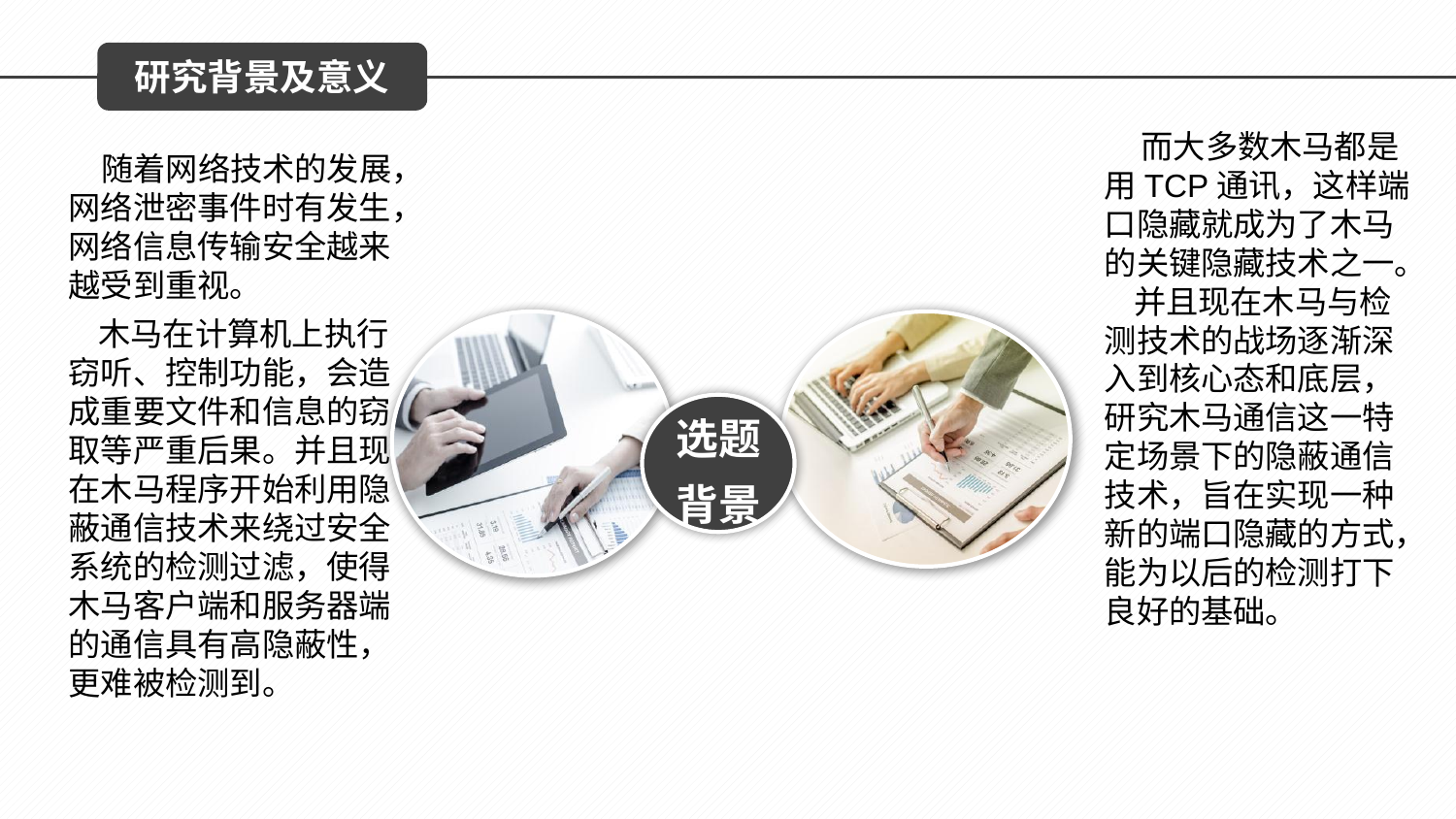

研究背景及意义
    而大多数木马都是用TCP通讯，这样端口隐藏就成为了木马的关键隐藏技术之一。
   并且现在木马与检测技术的战场逐渐深入到核心态和底层，研究木马通信这一特定场景下的隐蔽通信技术，旨在实现一种新的端口隐藏的方式，能为以后的检测打下良好的基础。

     随着网络技术的发展，网络泄密事件时有发生，网络信息传输安全越来越受到重视。
   木马在计算机上执行窃听、控制功能，会造成重要文件和信息的窃取等严重后果。并且现在木马程序开始利用隐蔽通信技术来绕过安全系统的检测过滤，使得木马客户端和服务器端的通信具有高隐蔽性，更难被检测到。

选题
背景